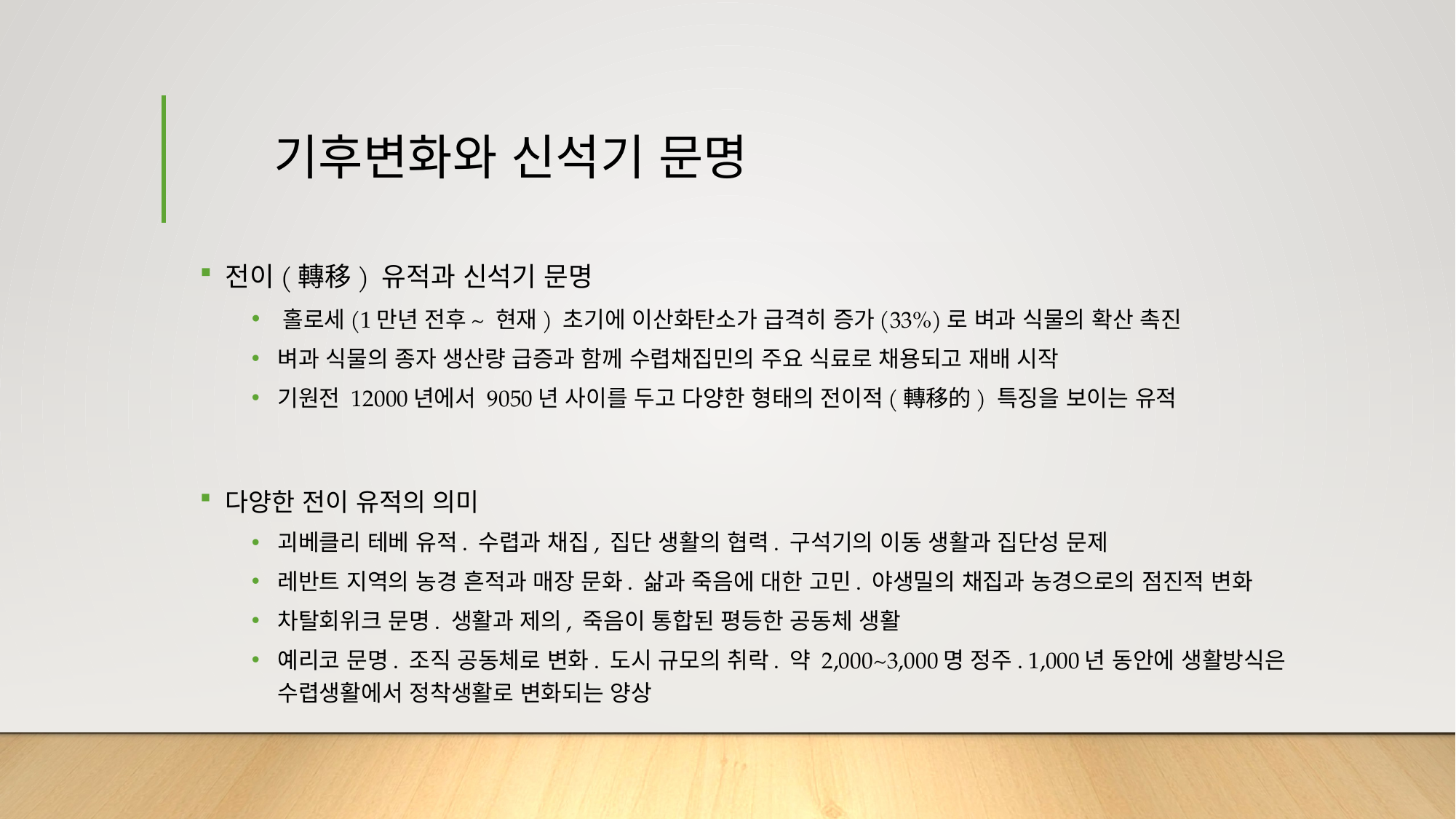

# 기후변화와 신석기 문명
전이(轉移) 유적과 신석기 문명
​홀로세(1만년 전후~ 현재) 초기에 이산화탄소가 급격히 증가(33%)로 벼과 식물의 확산 촉진
벼과 식물의 종자 생산량 급증과 함께 수렵채집민의 주요 식료로 채용되고 재배 시작
기원전 12000년에서 9050년 사이를 두고 다양한 형태의 전이적(轉移的) 특징을 보이는 유적

다양한 전이 유적의 의미
괴베클리 테베 유적. 수렵과 채집, 집단 생활의 협력. 구석기의 이동 생활과 집단성 문제
레반트 지역의 농경 흔적과 매장 문화. 삶과 죽음에 대한 고민. 야생밀의 채집과 농경으로의 점진적 변화
차탈회위크 문명. 생활과 제의, 죽음이 통합된 평등한 공동체 생활
예리코 문명. 조직 공동체로 변화. 도시 규모의 취락. 약 2,000~3,000명 정주. 1,000년 동안에 생활방식은 수렵생활에서 정착생활로 변화되는 양상